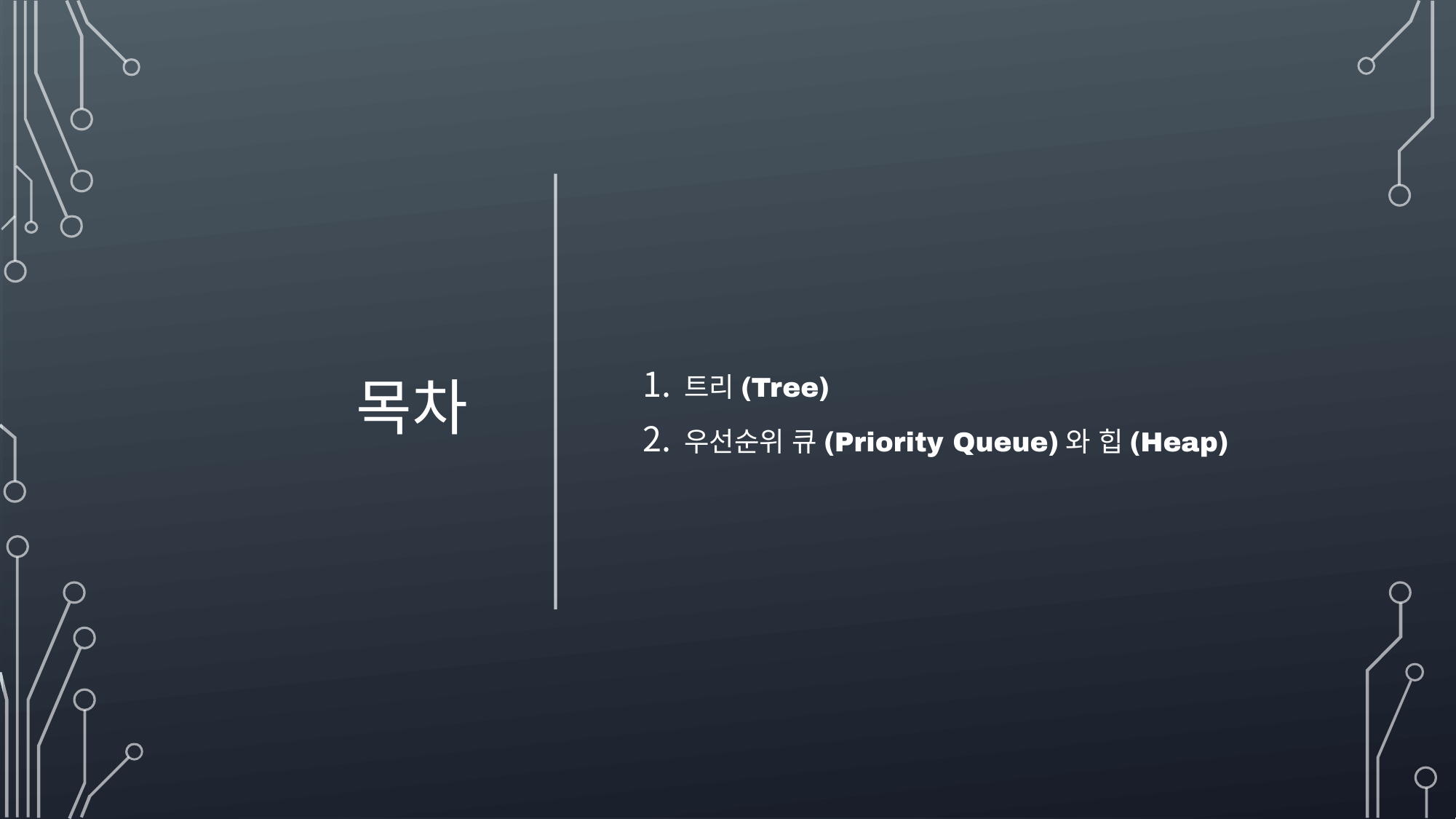

# 목차
트리(Tree)
우선순위 큐(Priority Queue)와 힙(Heap)